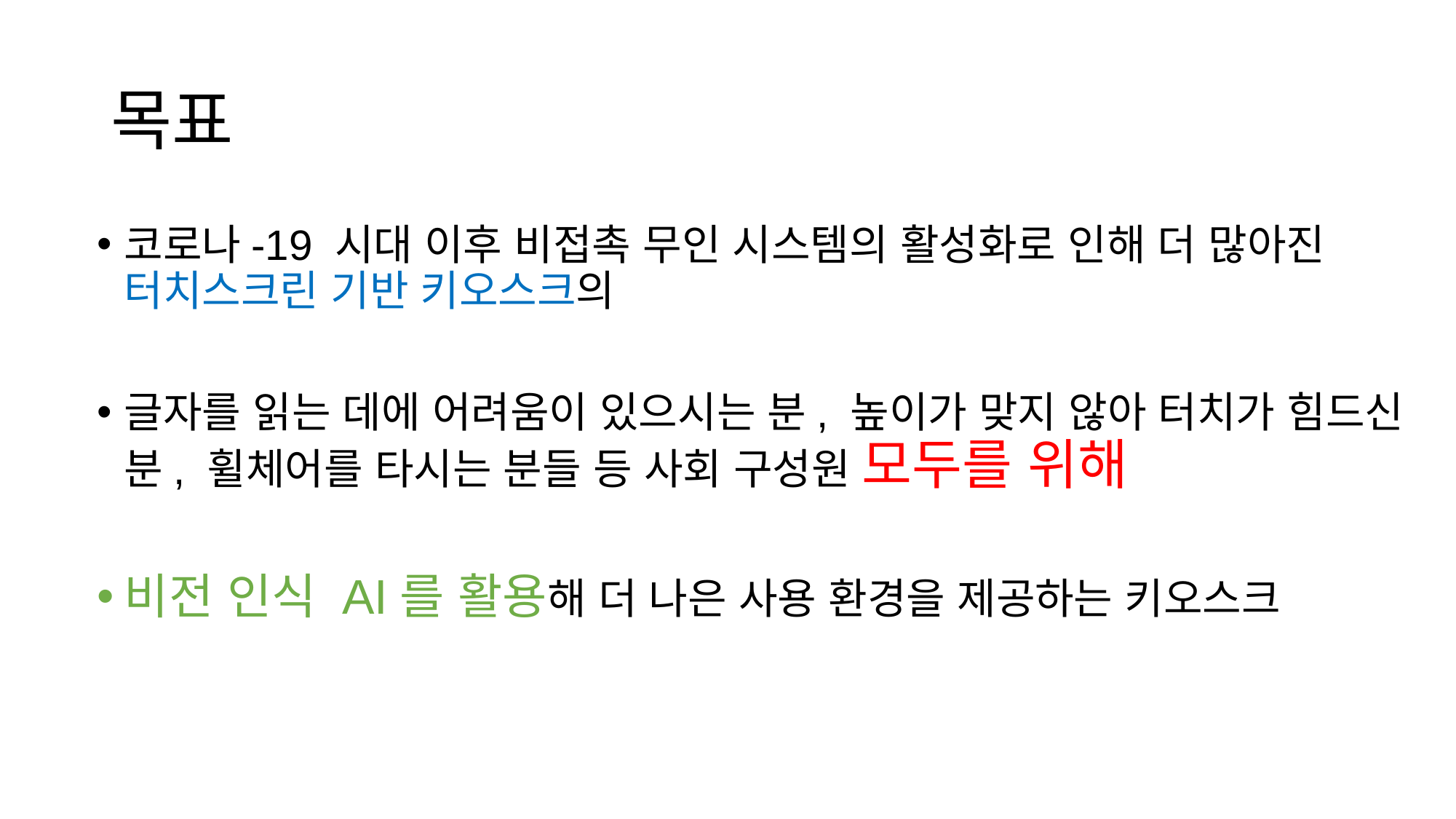

# 목표
코로나-19 시대 이후 비접촉 무인 시스템의 활성화로 인해 더 많아진 터치스크린 기반 키오스크의

글자를 읽는 데에 어려움이 있으시는 분, 높이가 맞지 않아 터치가 힘드신 분, 휠체어를 타시는 분들 등 사회 구성원 모두를 위해

비전 인식 AI를 활용해 더 나은 사용 환경을 제공하는 키오스크